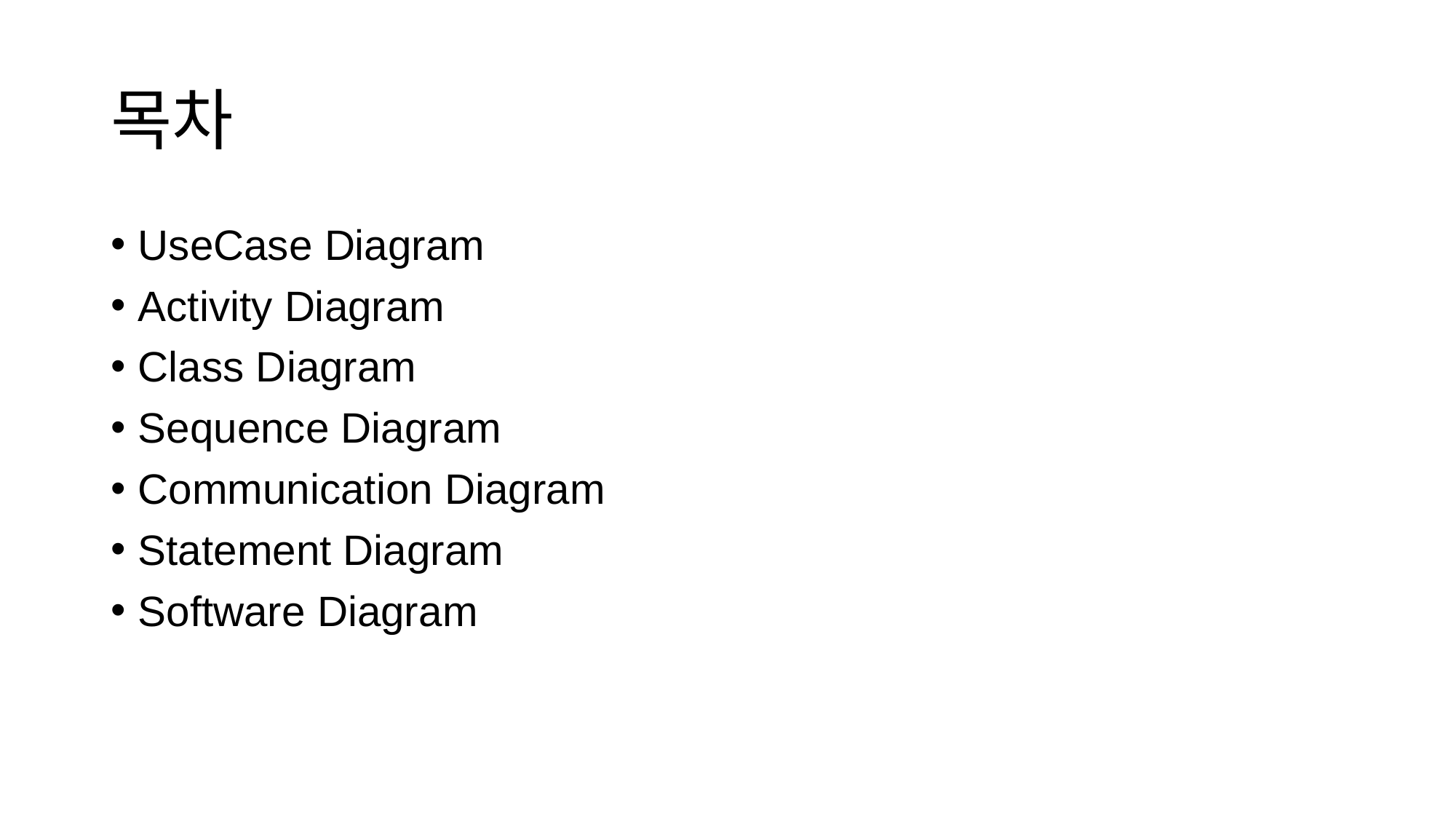

# 목차
UseCase Diagram
Activity Diagram
Class Diagram
Sequence Diagram
Communication Diagram
Statement Diagram
Software Diagram